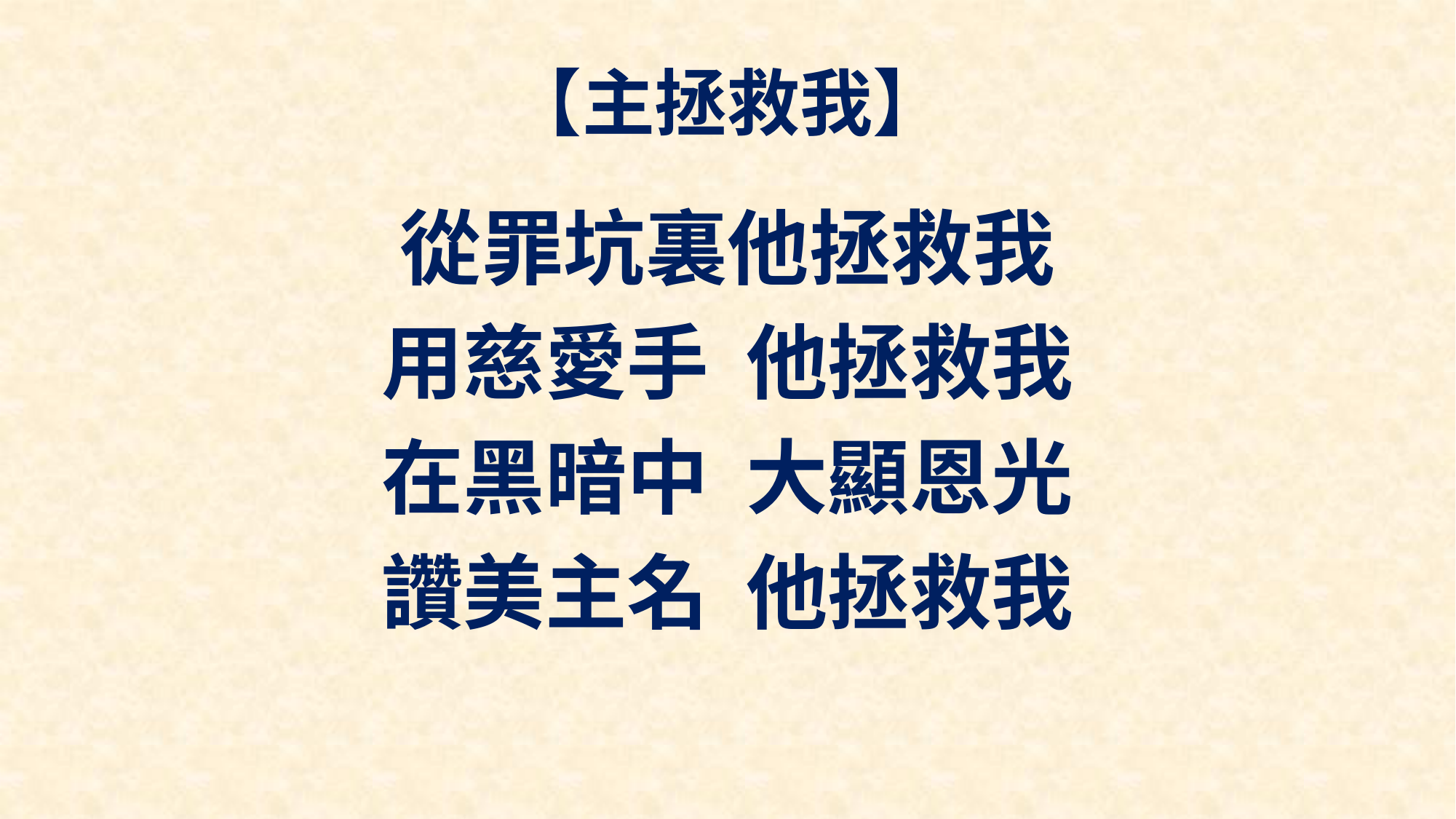

# 【主拯救我】
從罪坑裏他拯救我
用慈愛手  他拯救我
在黑暗中  大顯恩光
讚美主名  他拯救我